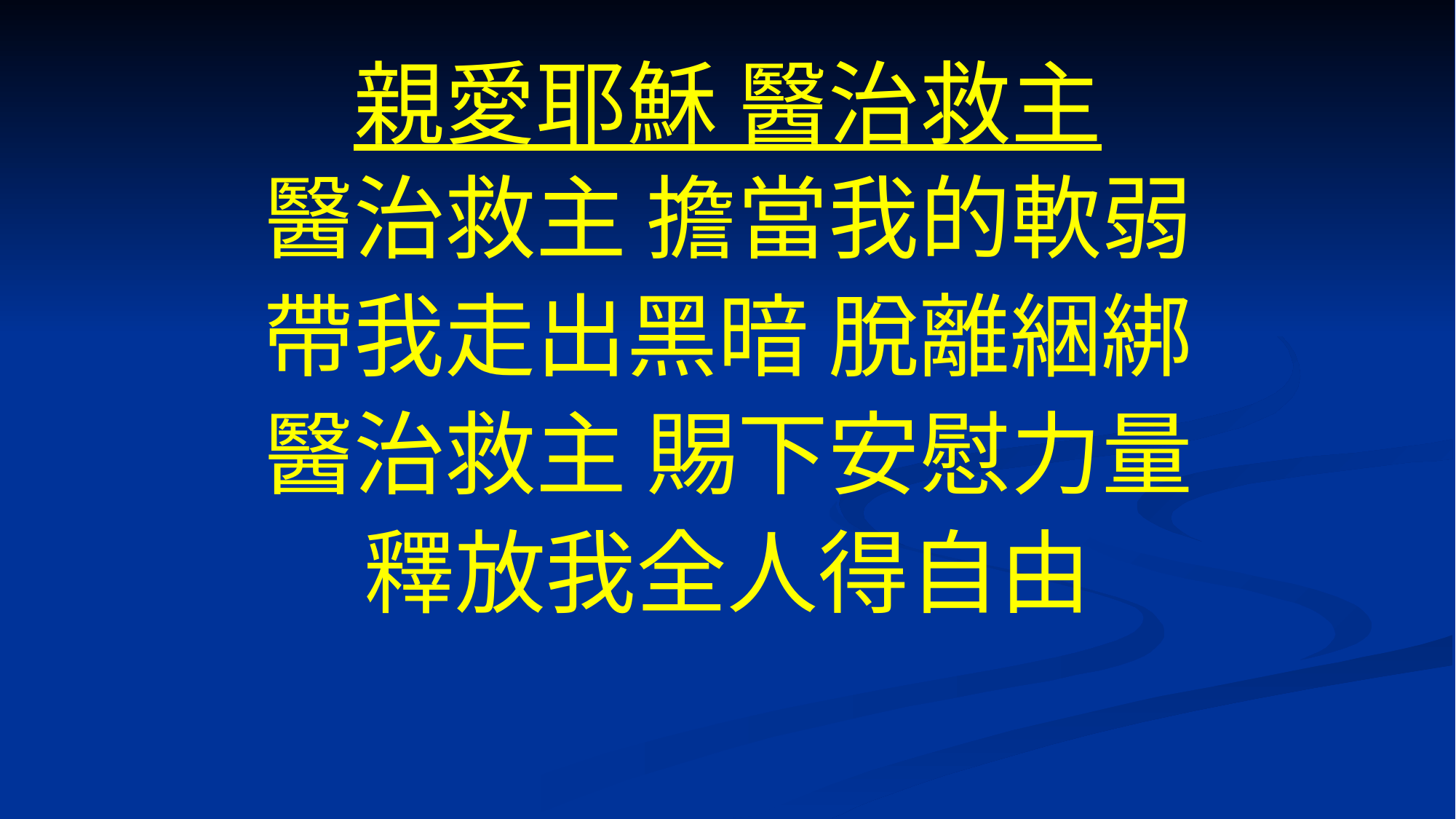

# 親愛耶穌 醫治救主
醫治救主 擔當我的軟弱
帶我走出黑暗 脫離綑綁
醫治救主 賜下安慰力量
釋放我全人得自由